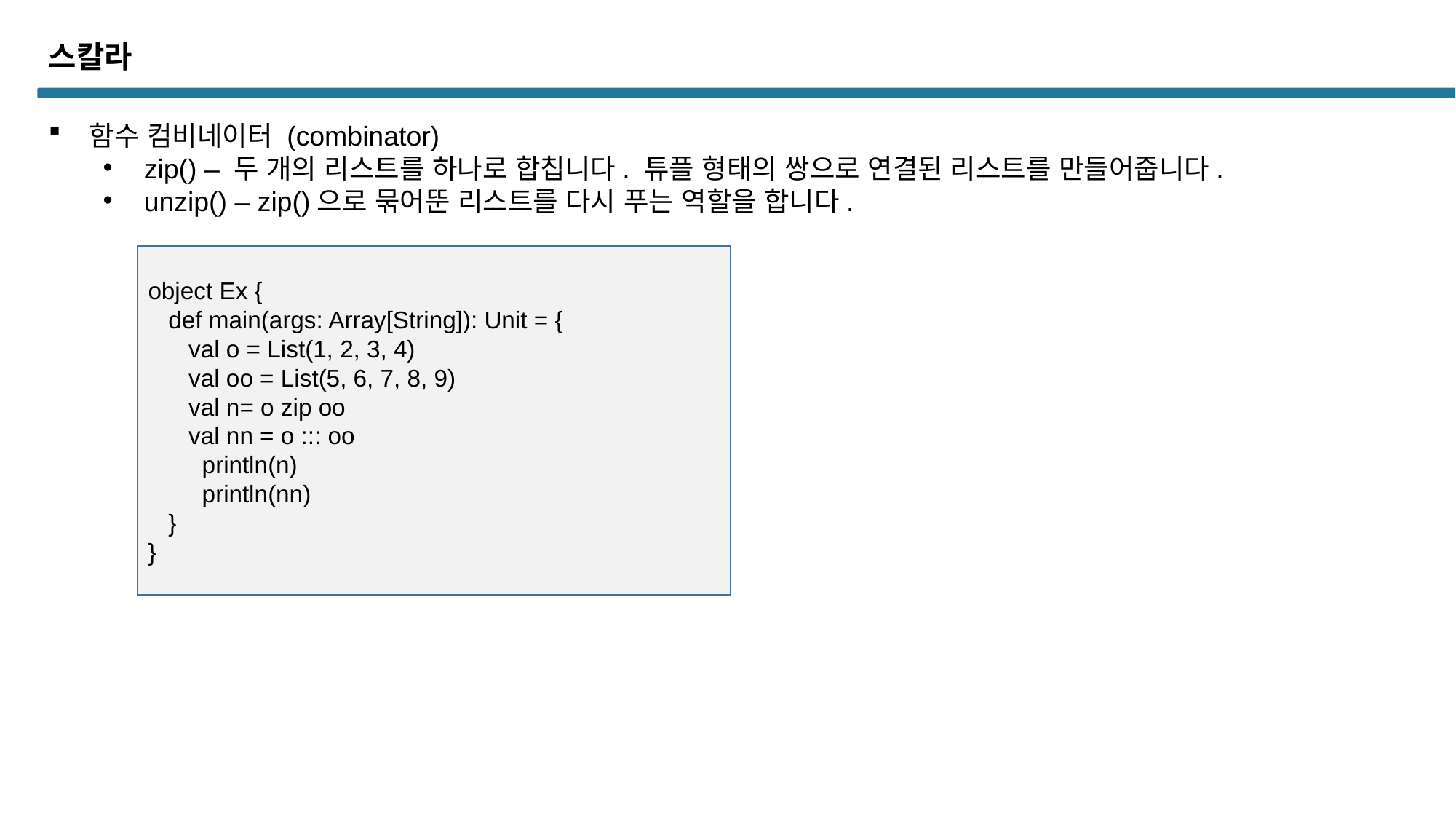

스칼라
함수 컴비네이터 (combinator)
zip() – 두 개의 리스트를 하나로 합칩니다. 튜플 형태의 쌍으로 연결된 리스트를 만들어줍니다.
unzip() – zip()으로 묶어뚠 리스트를 다시 푸는 역할을 합니다.
object Ex {
   def main(args: Array[String]): Unit = {
      val o = List(1, 2, 3, 4)
      val oo = List(5, 6, 7, 8, 9)
      val n= o zip oo
      val nn = o ::: oo
        println(n)
        println(nn)
   }
}